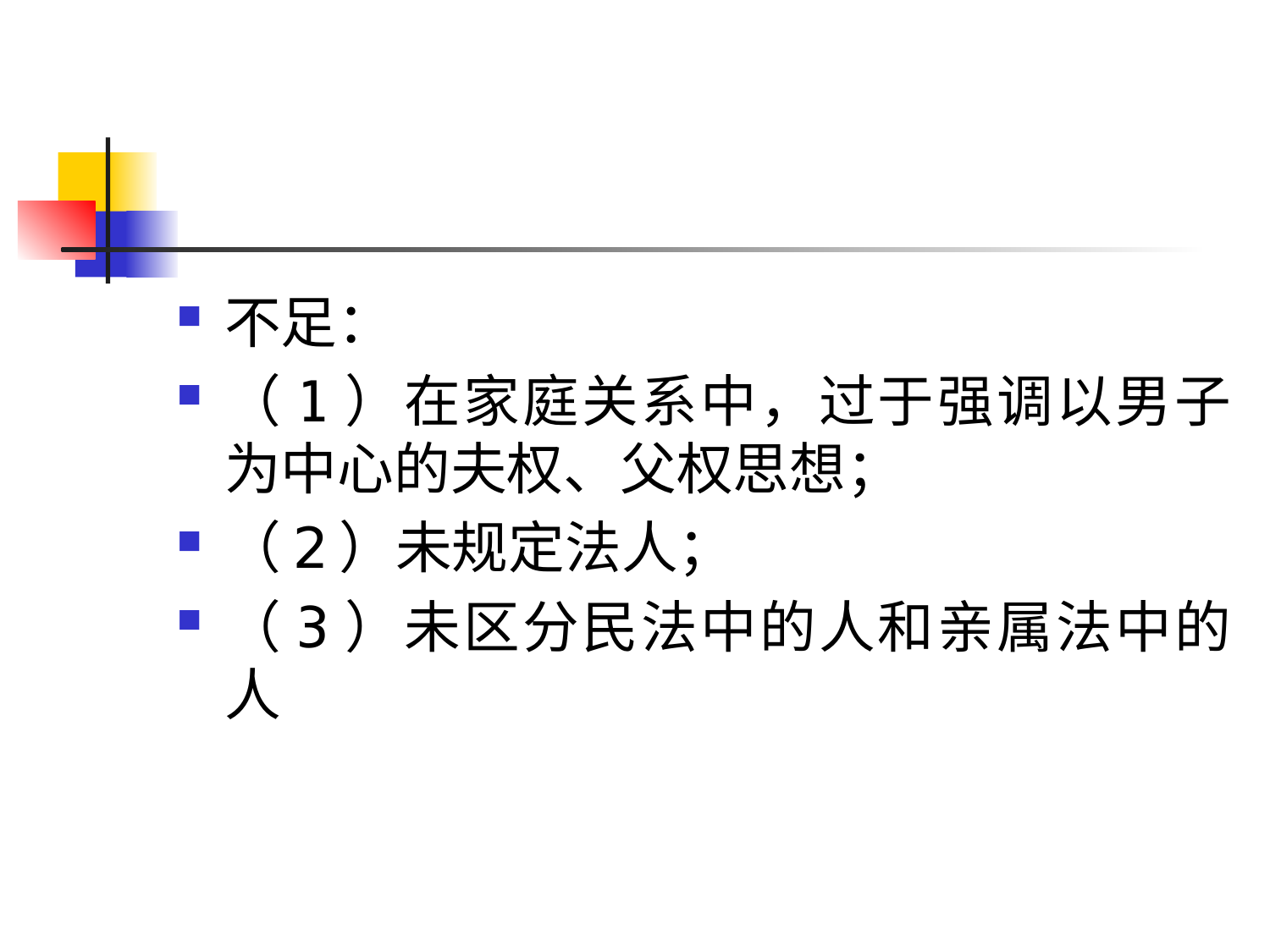

#
不足：
（1）在家庭关系中，过于强调以男子为中心的夫权、父权思想；
（2）未规定法人；
（3）未区分民法中的人和亲属法中的人